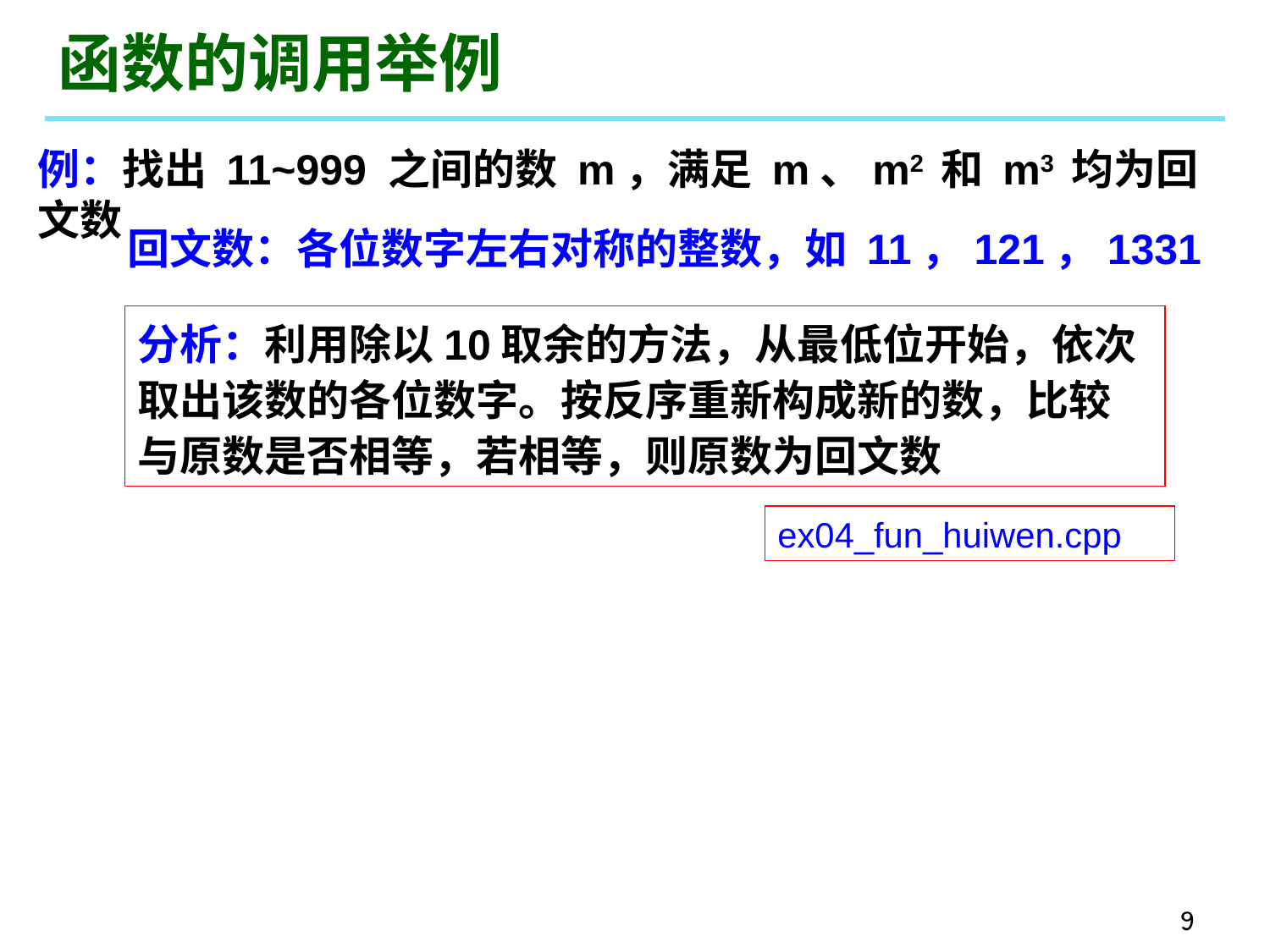

# 函数的调用举例
例：找出 11~999 之间的数 m，满足 m、m2 和 m3 均为回文数
回文数：各位数字左右对称的整数，如 11，121，1331
分析：利用除以10取余的方法，从最低位开始，依次取出该数的各位数字。按反序重新构成新的数，比较与原数是否相等，若相等，则原数为回文数
ex04_fun_huiwen.cpp
9